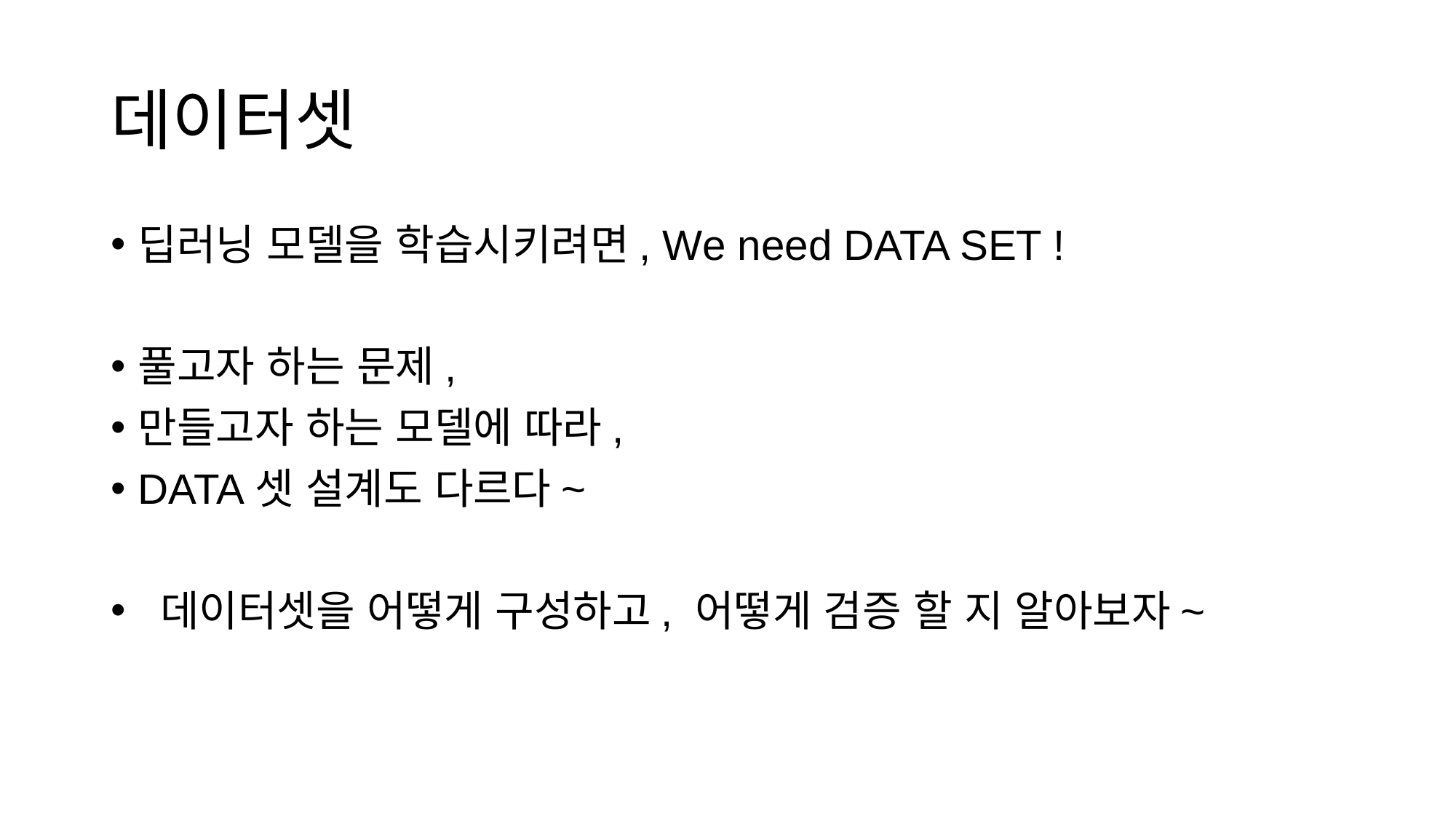

# 데이터셋
딥러닝 모델을 학습시키려면, We need DATA SET !

풀고자 하는 문제,
만들고자 하는 모델에 따라,
DATA셋 설계도 다르다~

 데이터셋을 어떻게 구성하고, 어떻게 검증 할 지 알아보자~